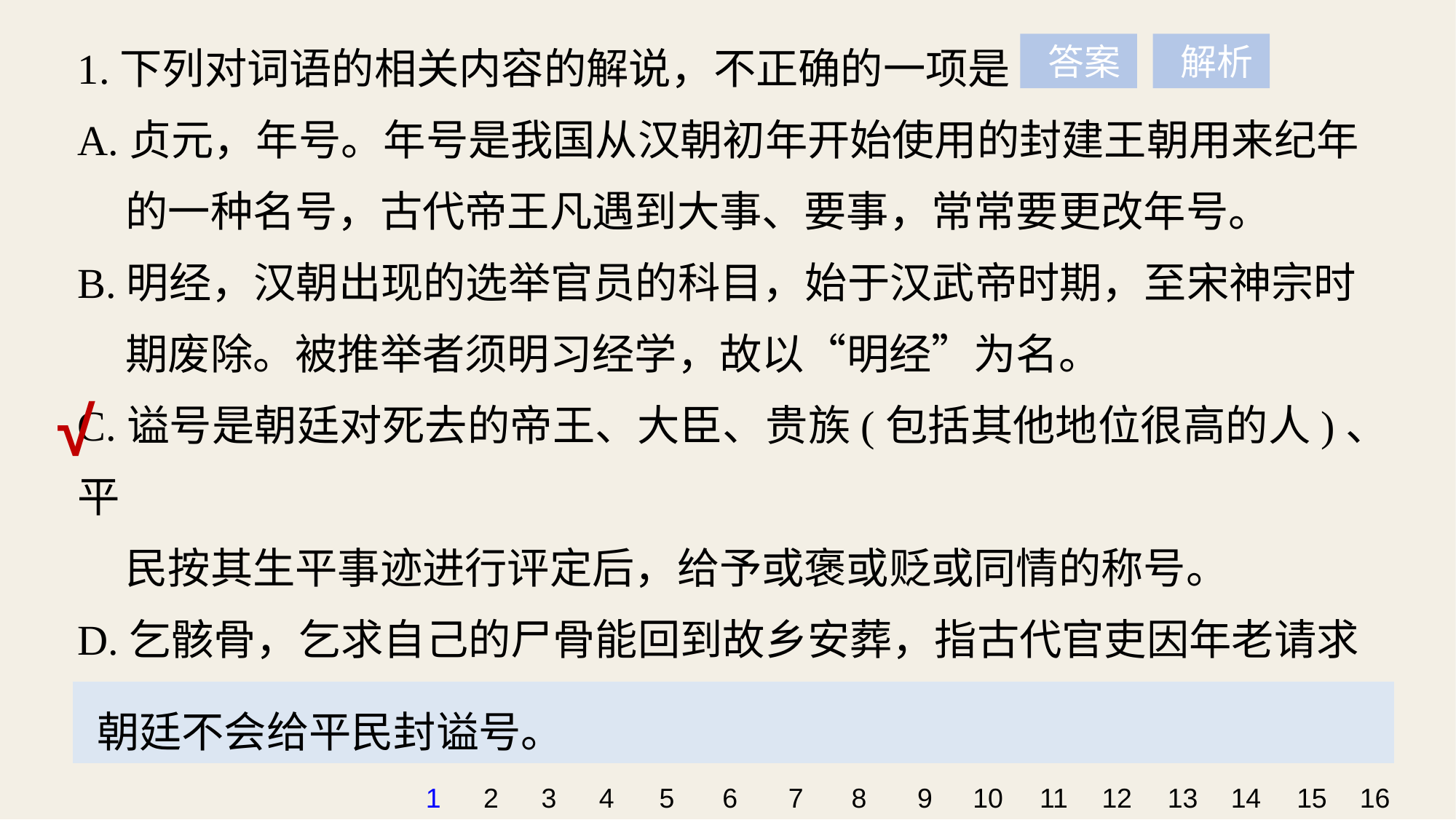

1.下列对词语的相关内容的解说，不正确的一项是
A.贞元，年号。年号是我国从汉朝初年开始使用的封建王朝用来纪年
    的一种名号，古代帝王凡遇到大事、要事，常常要更改年号。
B.明经，汉朝出现的选举官员的科目，始于汉武帝时期，至宋神宗时
    期废除。被推举者须明习经学，故以“明经”为名。
C.谥号是朝廷对死去的帝王、大臣、贵族(包括其他地位很高的人)、平
    民按其生平事迹进行评定后，给予或褒或贬或同情的称号。
D.乞骸骨，乞求自己的尸骨能回到故乡安葬，指古代官吏因年老请求
    退职，回老家安度晚年。这是古代官员请求退休的委婉说法。
 答案
 解析
√
朝廷不会给平民封谥号。

1
2
3
4
5
6
7
8
9
10
11
12
13
14
15
16